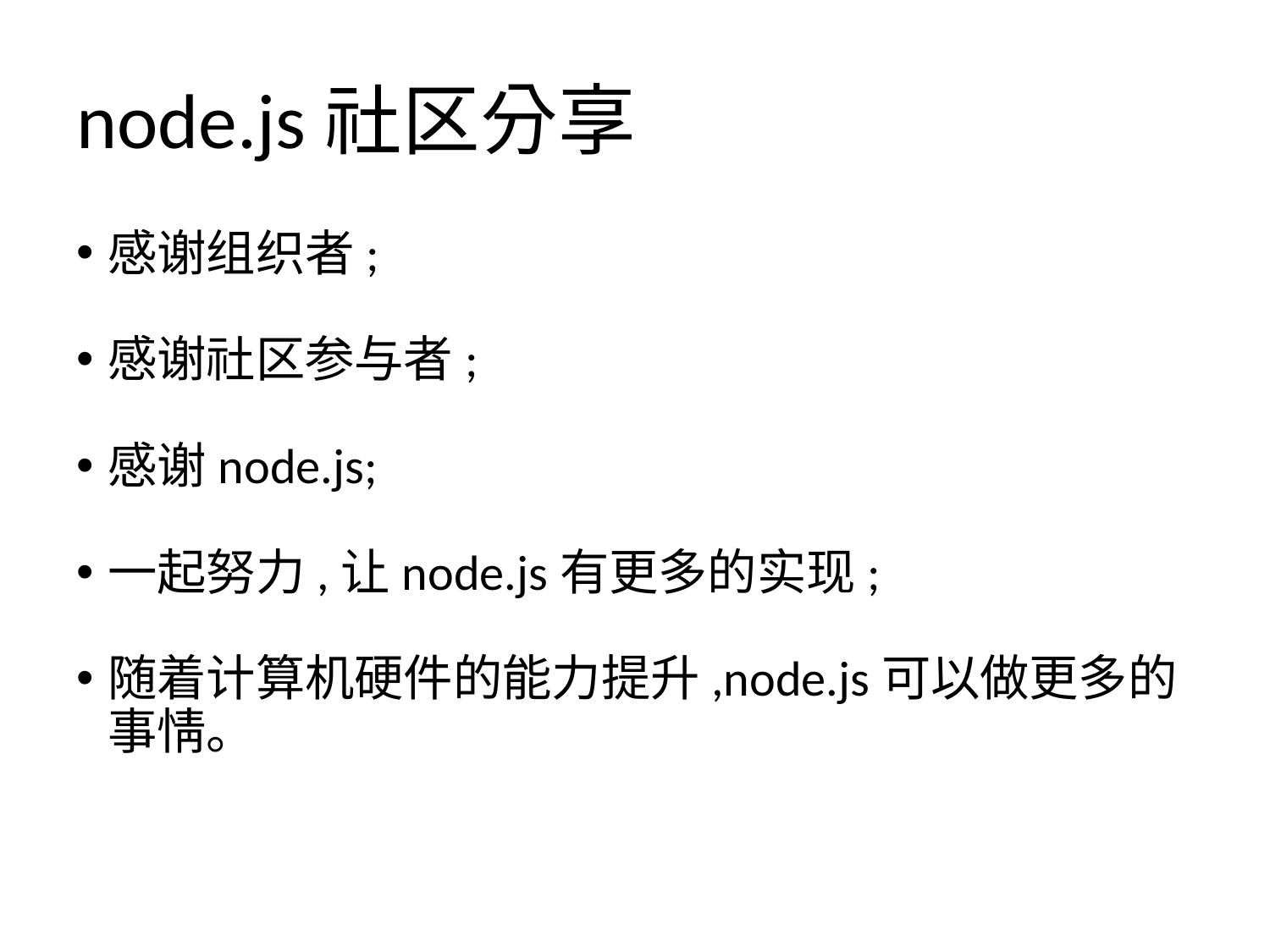

# node.js社区分享
感谢组织者;

感谢社区参与者;

感谢node.js;

一起努力,让node.js有更多的实现;

随着计算机硬件的能力提升,node.js可以做更多的事情。